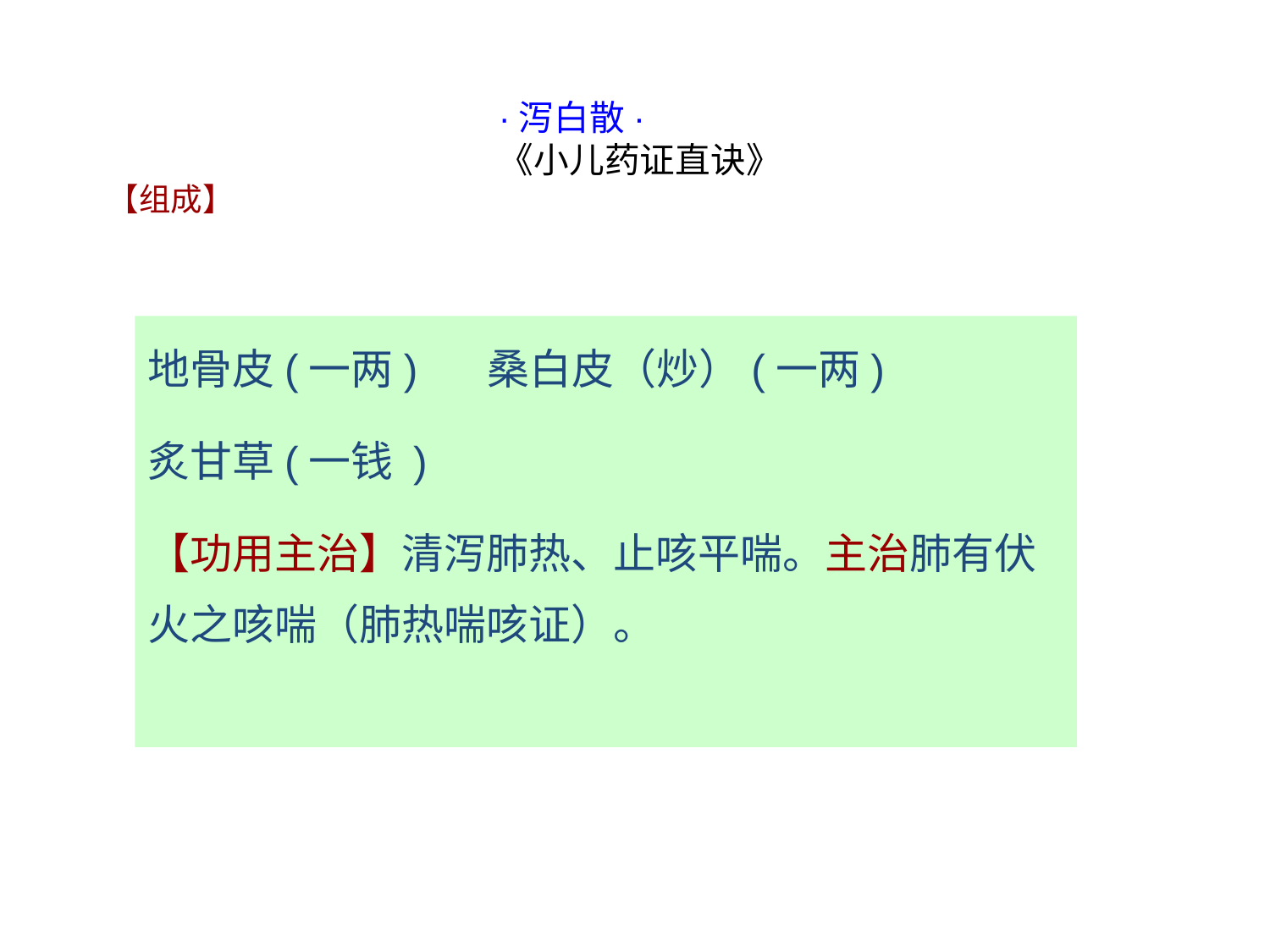

·泻白散·
《小儿药证直诀》

【组成】
地骨皮(一两)     桑白皮（炒）(一两)
炙甘草(一钱 )
【功用主治】清泻肺热、止咳平喘。主治肺有伏火之咳喘（肺热喘咳证）。